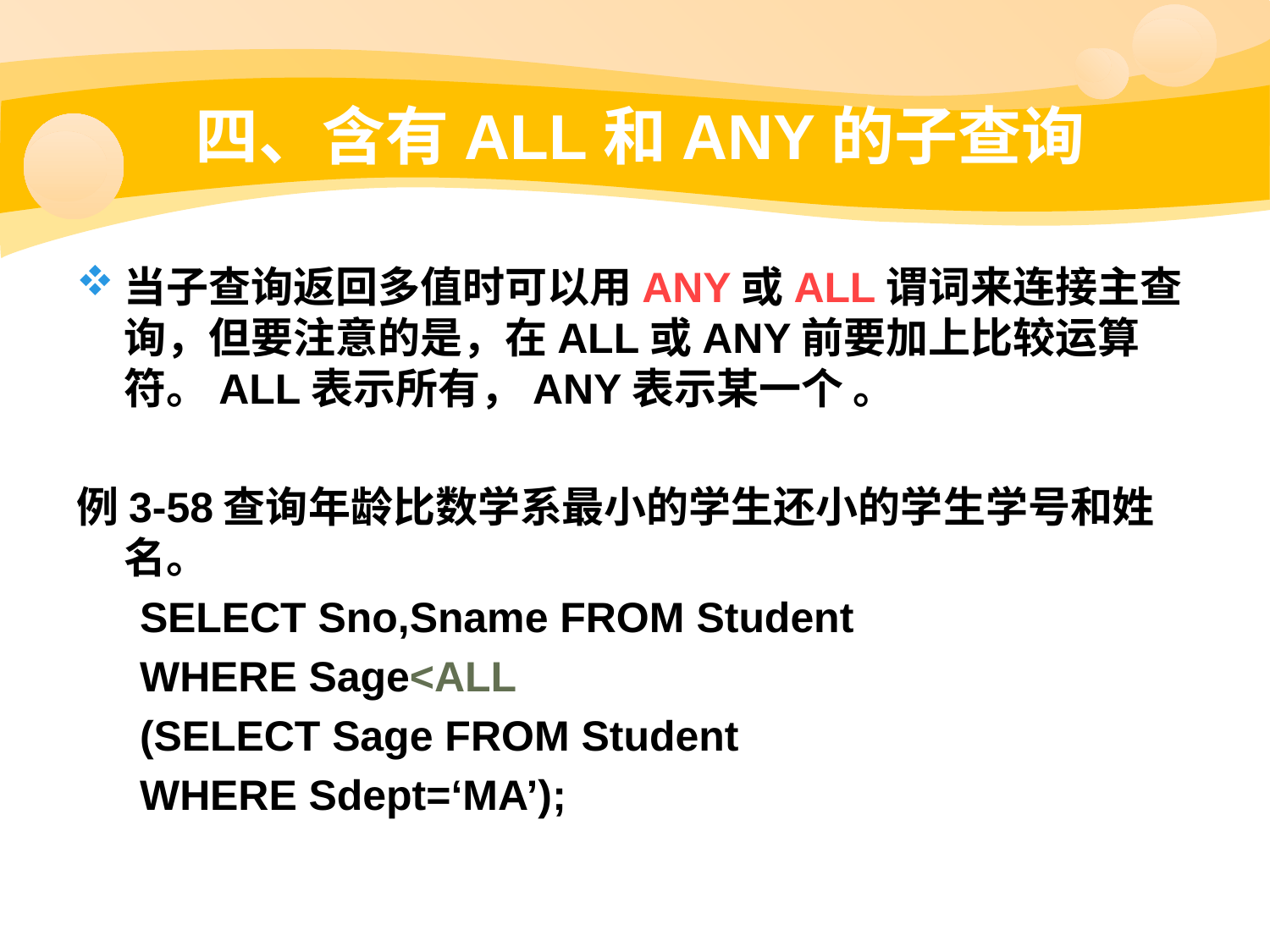

# 四、含有ALL和ANY的子查询
当子查询返回多值时可以用ANY或ALL谓词来连接主查询，但要注意的是，在ALL或ANY前要加上比较运算符。ALL表示所有，ANY表示某一个 。

例3-58查询年龄比数学系最小的学生还小的学生学号和姓名。
SELECT Sno,Sname FROM Student
WHERE Sage<ALL
(SELECT Sage FROM Student
WHERE Sdept=‘MA’);